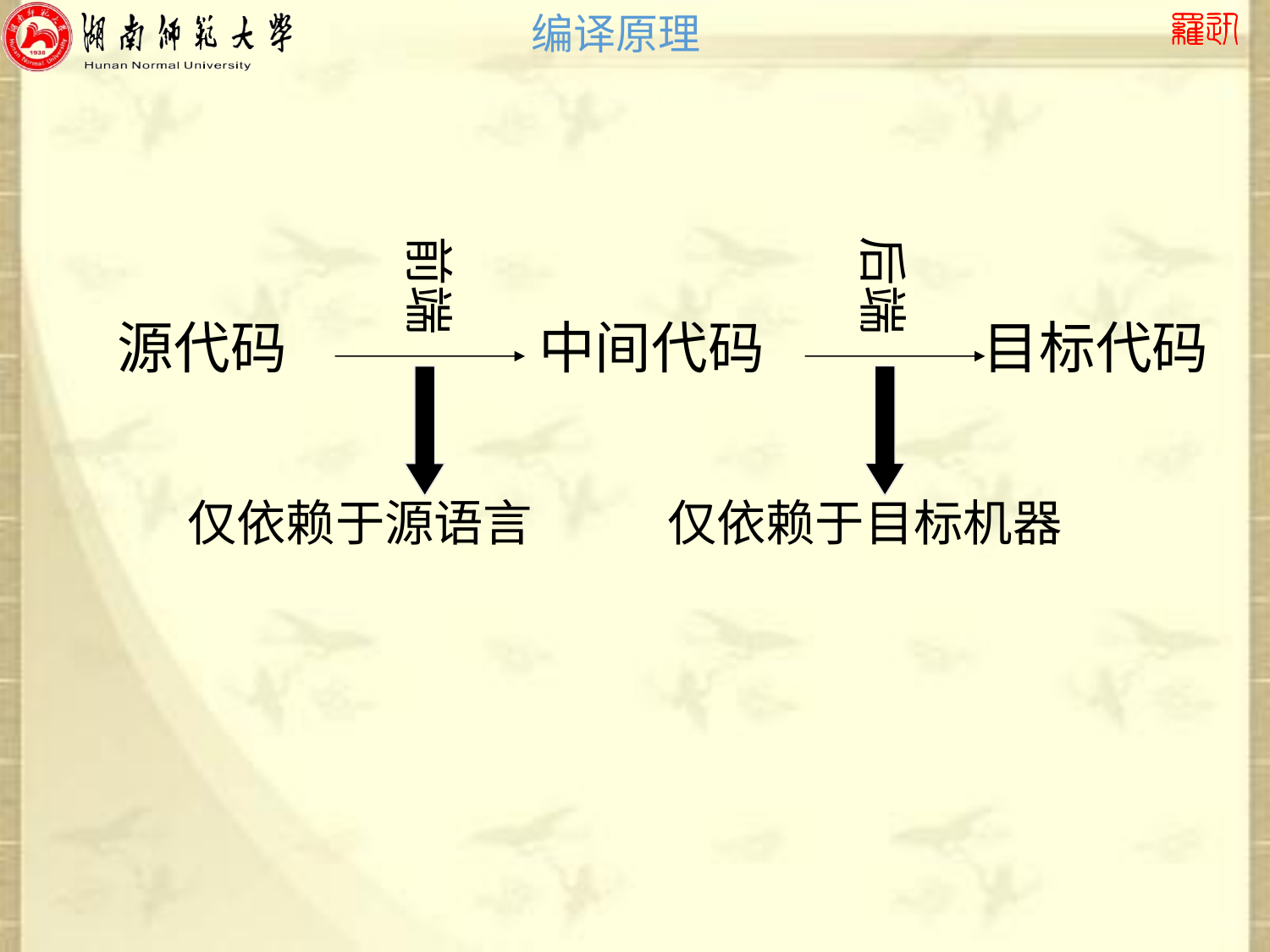

前端
后端
源代码
中间代码
目标代码

仅依赖于源语言
仅依赖于目标机器